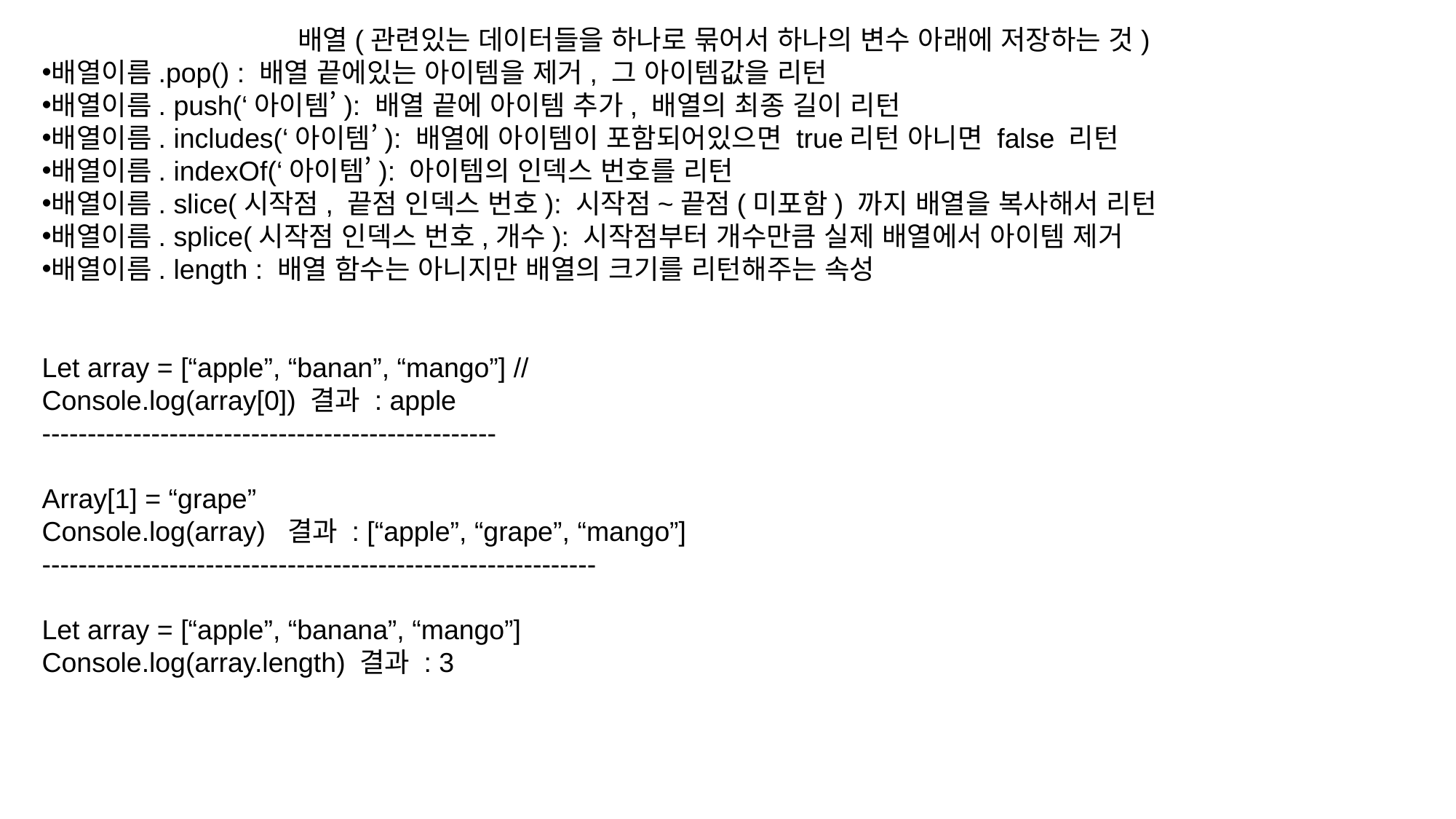

배열(관련있는 데이터들을 하나로 묶어서 하나의 변수 아래에 저장하는 것)
배열이름.pop() : 배열 끝에있는 아이템을 제거, 그 아이템값을 리턴
배열이름. push(‘아이템’): 배열 끝에 아이템 추가, 배열의 최종 길이 리턴
배열이름. includes(‘아이템’): 배열에 아이템이 포함되어있으면 true리턴 아니면 false 리턴
배열이름. indexOf(‘아이템’): 아이템의 인덱스 번호를 리턴
배열이름. slice(시작점, 끝점 인덱스 번호): 시작점~끝점(미포함) 까지 배열을 복사해서 리턴
배열이름. splice(시작점 인덱스 번호,개수): 시작점부터 개수만큼 실제 배열에서 아이템 제거
배열이름. length : 배열 함수는 아니지만 배열의 크기를 리턴해주는 속성

Let array = [“apple”, “banan”, “mango”] //
Console.log(array[0]) 결과 : apple
--------------------------------------------------

Array[1] = “grape”
Console.log(array)  결과 : [“apple”, “grape”, “mango”]
-------------------------------------------------------------

Let array = [“apple”, “banana”, “mango”]
Console.log(array.length) 결과 : 3